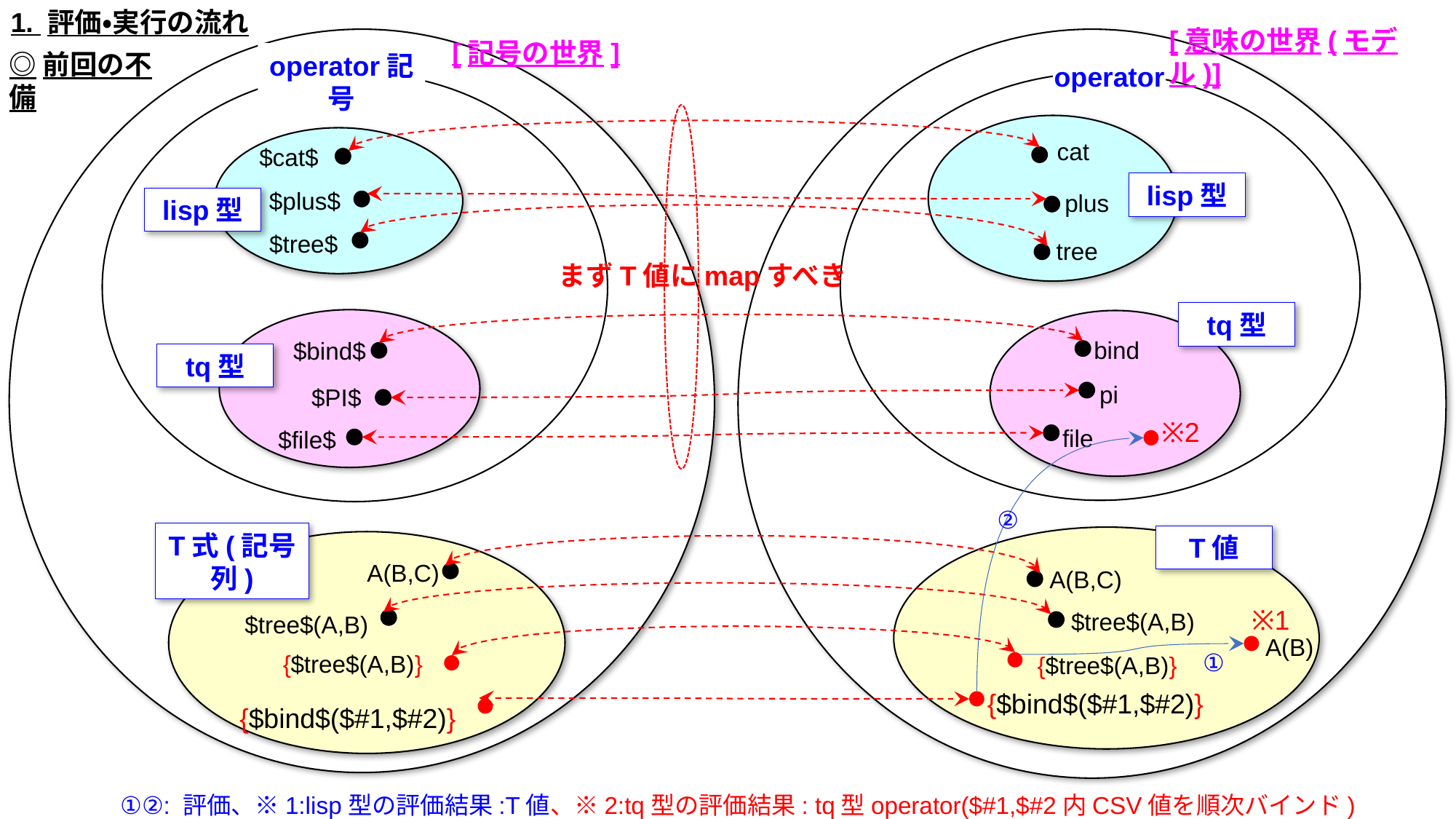

1. 評価・実行の流れ
[意味の世界(モデル)]

[記号の世界]
◎前回の不備
operator
operator記号

cat
$cat$

lisp型
$plus$
plus
lisp型

$tree$
tree

まずT値にmapすべき
tq型

bind
$bind$

tq型
pi
$PI$

※2
file
$file$

②
T値

T式(記号列)
A(B,C)
A(B,C)

※1
$tree$(A,B)
$tree$(A,B)

A(B)

①
{$tree$(A,B)}
{$tree$(A,B)}

{$bind$($#1,$#2)}

{$bind$($#1,$#2)}

①②: 評価、※1:lisp型の評価結果:T値、※2:tq型の評価結果: tq型operator($#1,$#2内CSV値を順次バインド)